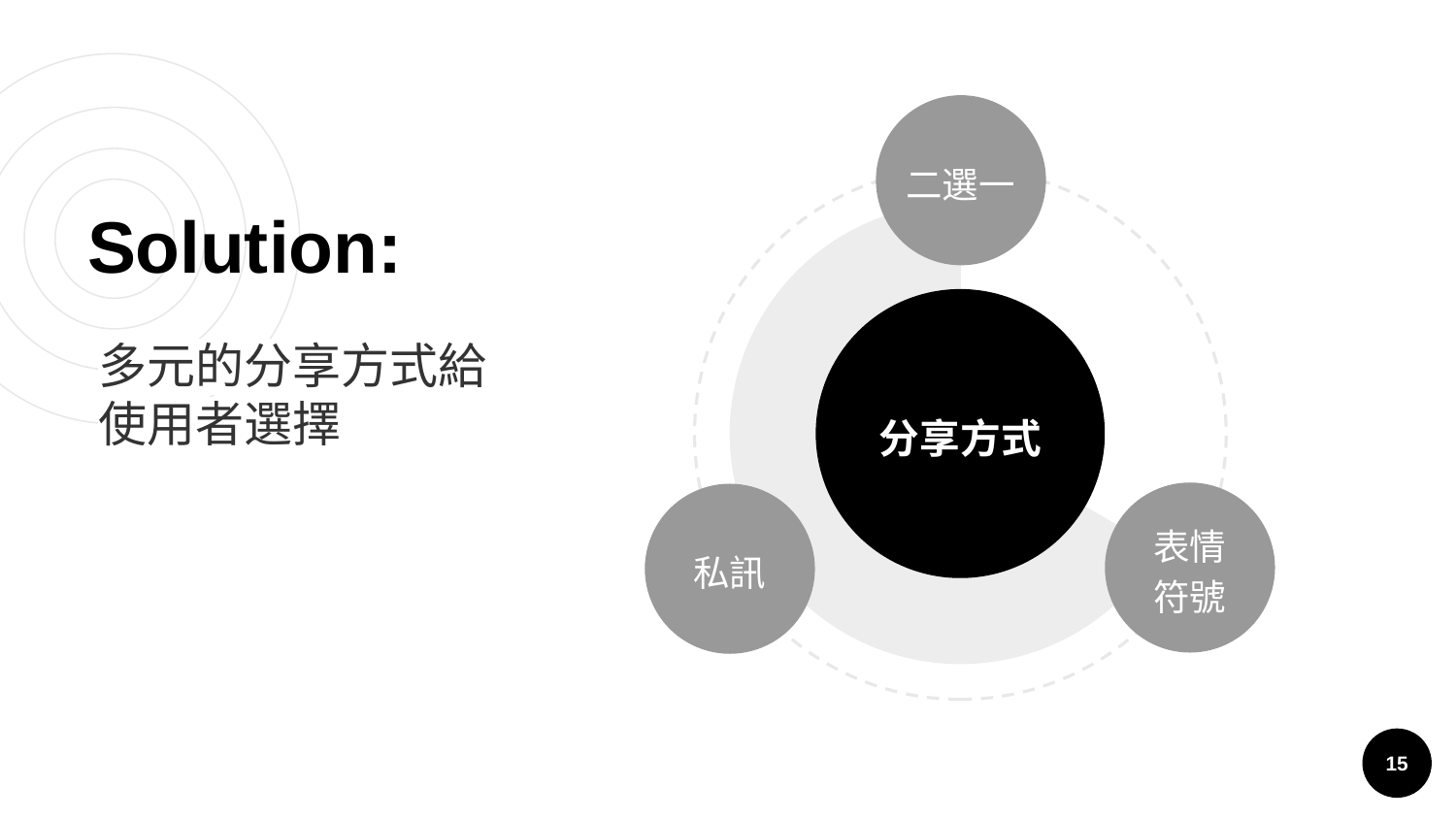

二選一

# Solution:

分享方式
多元的分享方式給
使用者選擇

表情符號

私訊
15